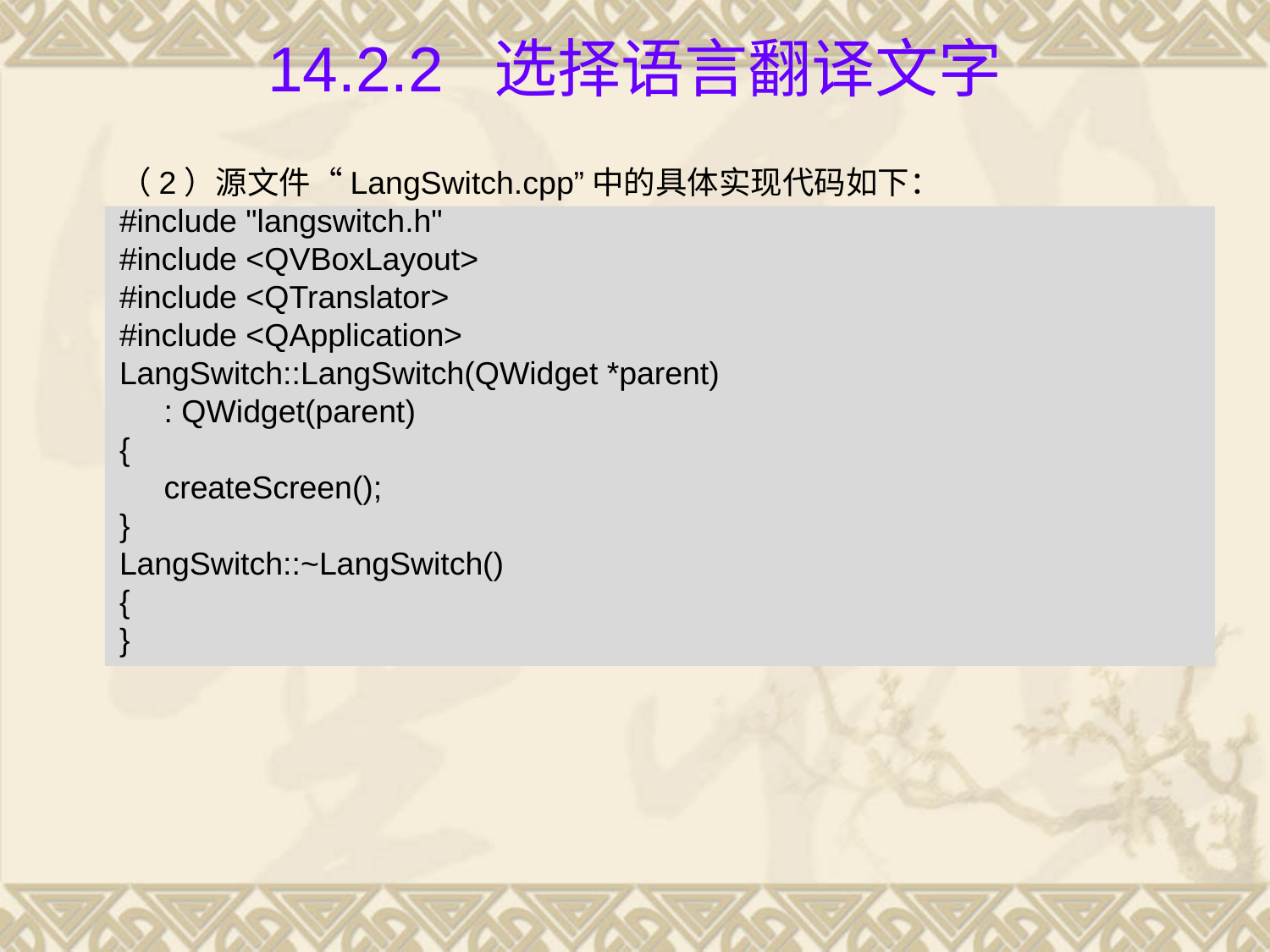

# 14.2.2  选择语言翻译文字
（2）源文件“LangSwitch.cpp”中的具体实现代码如下：
#include "langswitch.h"
#include <QVBoxLayout>
#include <QTranslator>
#include <QApplication>
LangSwitch::LangSwitch(QWidget *parent)
     : QWidget(parent)
{
     createScreen();
}
LangSwitch::~LangSwitch()
{
}